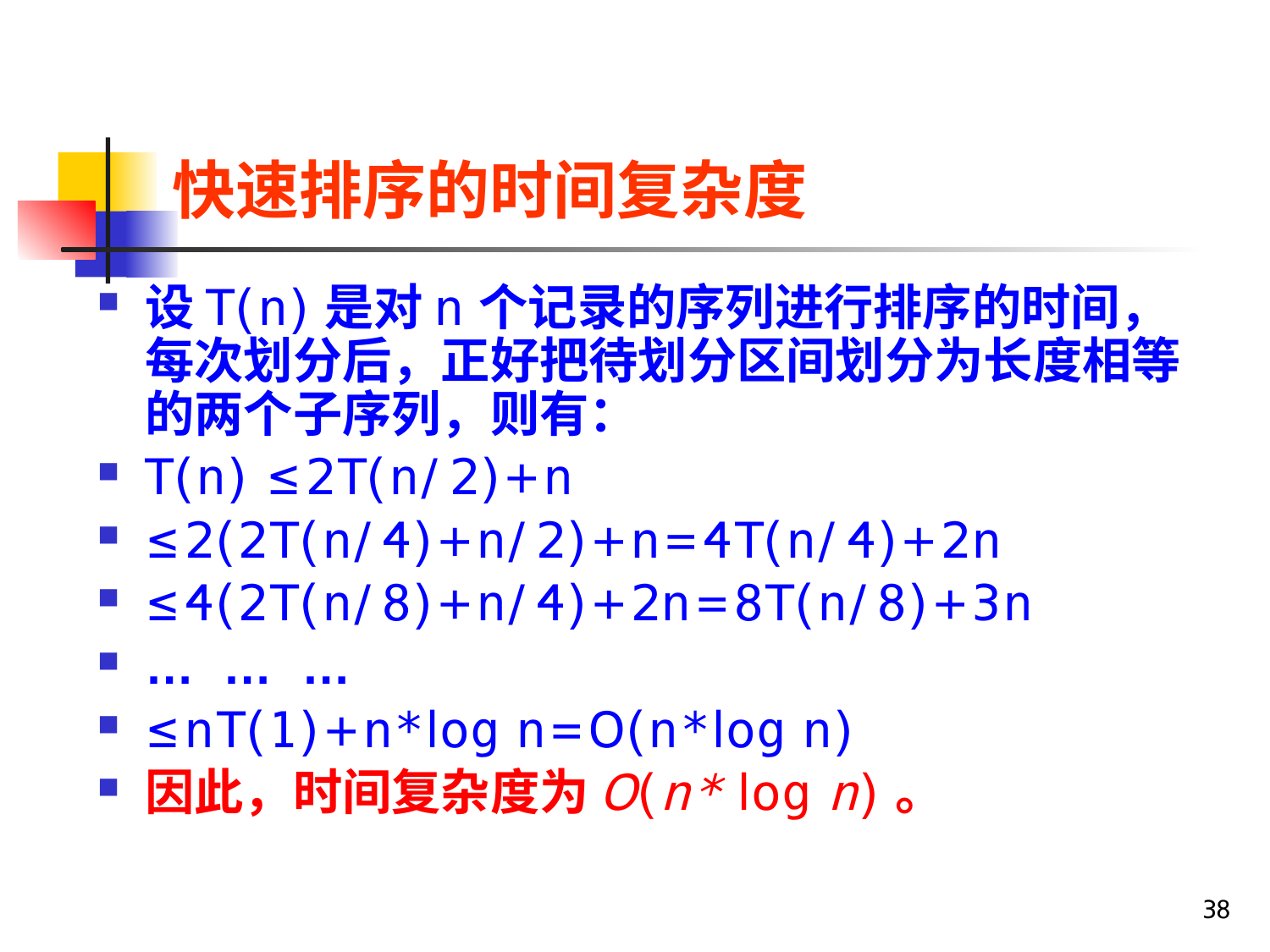

# 快速排序的时间复杂度
设T(n)是对n个记录的序列进行排序的时间，每次划分后，正好把待划分区间划分为长度相等的两个子序列，则有：
T(n) ≤2T(n/2)+n
≤2(2T(n/4)+n/2)+n=4T(n/4)+2n
≤4(2T(n/8)+n/4)+2n=8T(n/8)+3n
…  …  …
≤nT(1)+n*log n=O(n*log n)
因此，时间复杂度为O(n* log n)。
38